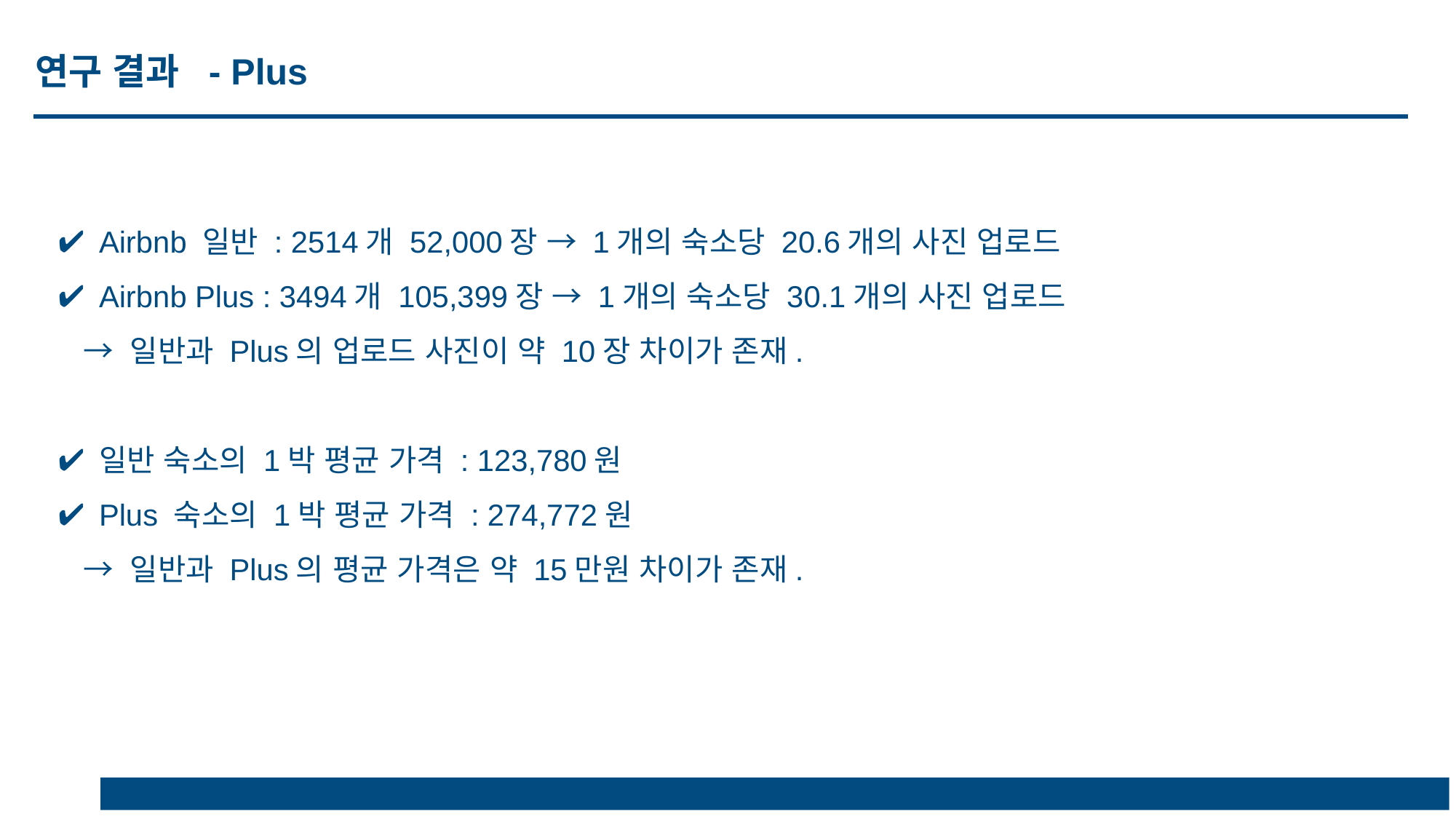

연구 결과  - Plus
Airbnb 일반 : 2514개 52,000장 → 1개의 숙소당 20.6개의 사진 업로드
Airbnb Plus : 3494개 105,399장 → 1개의 숙소당 30.1개의 사진 업로드
   → 일반과 Plus의 업로드 사진이 약 10장 차이가 존재.

일반 숙소의 1박 평균 가격 : 123,780원
Plus 숙소의 1박 평균 가격 : 274,772원
   → 일반과 Plus의 평균 가격은 약 15만원 차이가 존재.